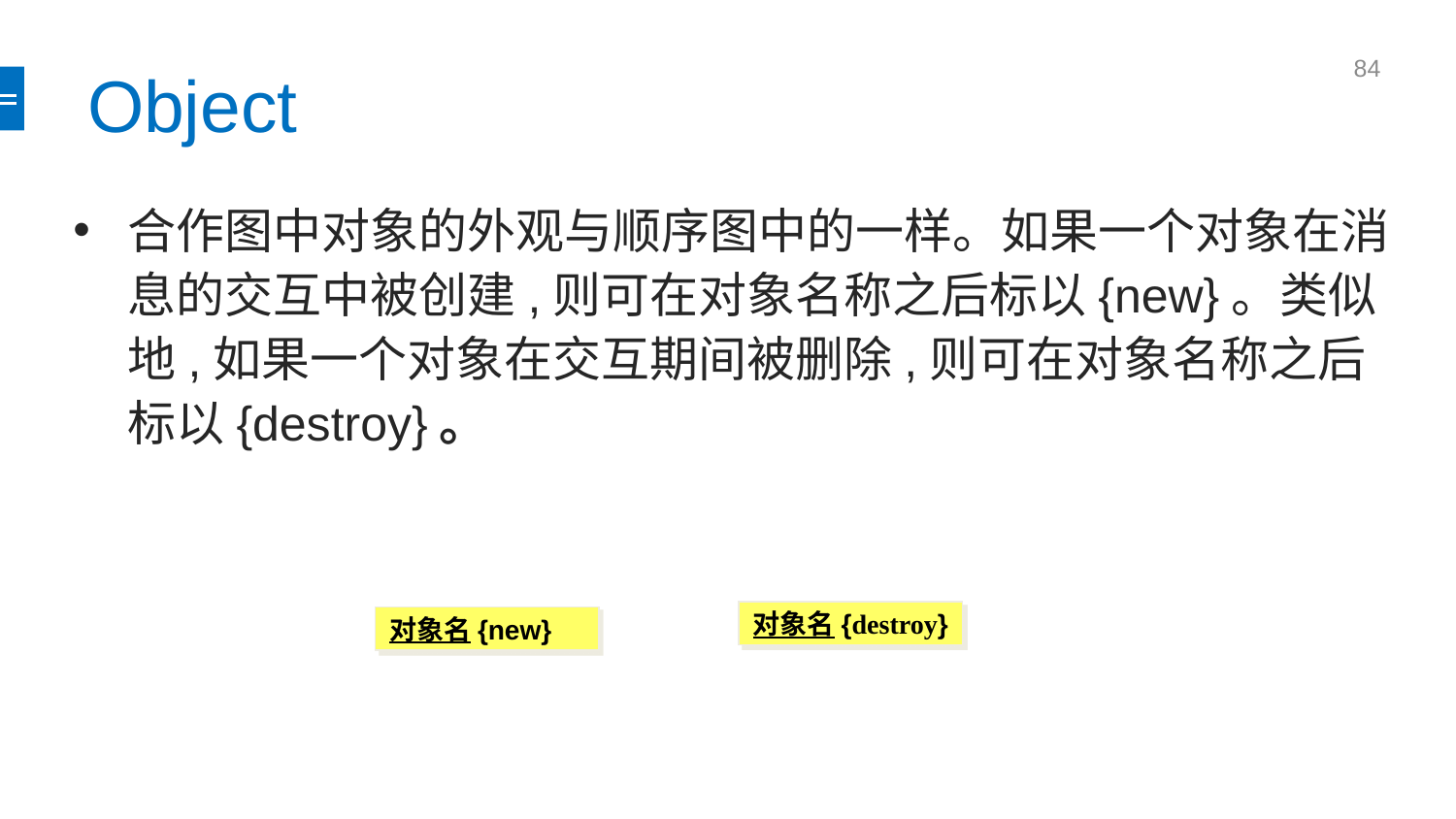

# Object
合作图中对象的外观与顺序图中的一样。如果一个对象在消息的交互中被创建,则可在对象名称之后标以{new}。类似地,如果一个对象在交互期间被删除,则可在对象名称之后标以{destroy}。
对象名{destroy}
对象名{new}

84